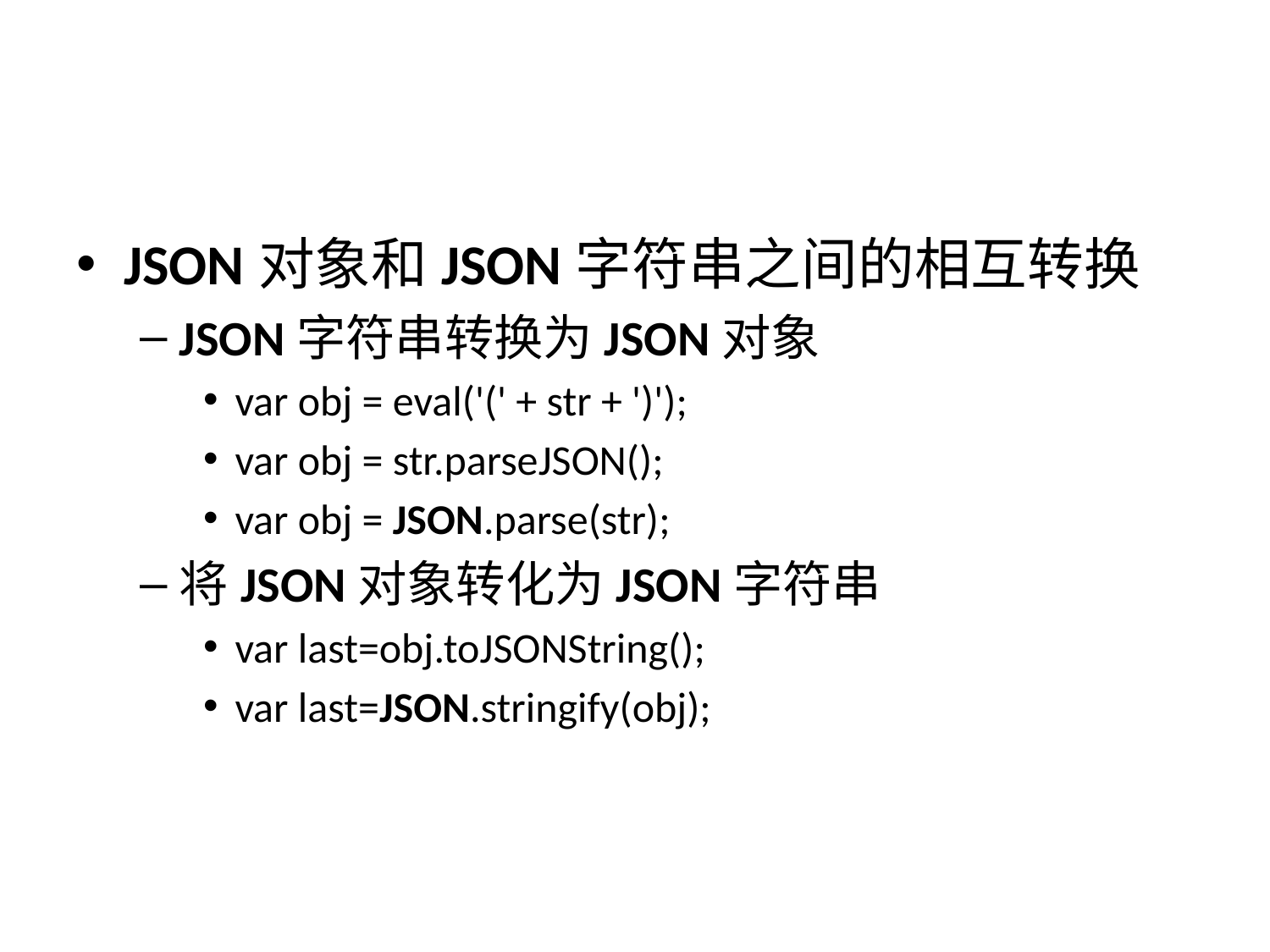

#
JSON对象和JSON字符串之间的相互转换
JSON字符串转换为JSON对象
var obj = eval('(' + str + ')');
var obj = str.parseJSON();
var obj = JSON.parse(str);
将JSON对象转化为JSON字符串
var last=obj.toJSONString();
var last=JSON.stringify(obj);